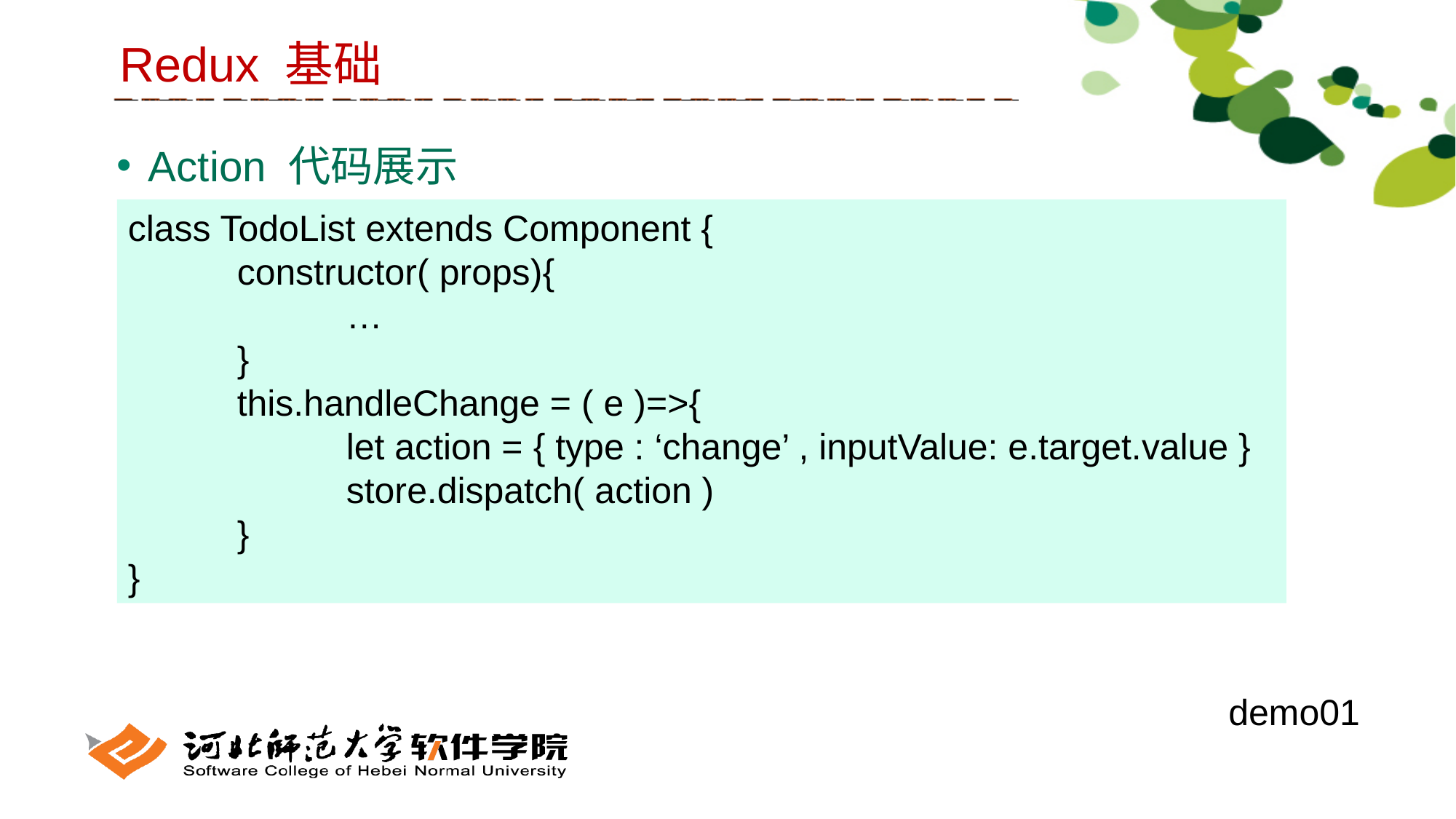

Redux 基础
 Action 代码展示

class TodoList extends Component {
	constructor( props){
		…
	}
	this.handleChange = ( e )=>{
		let action = { type : ‘change’ , inputValue: e.target.value }
		store.dispatch( action )
	}
}
demo01